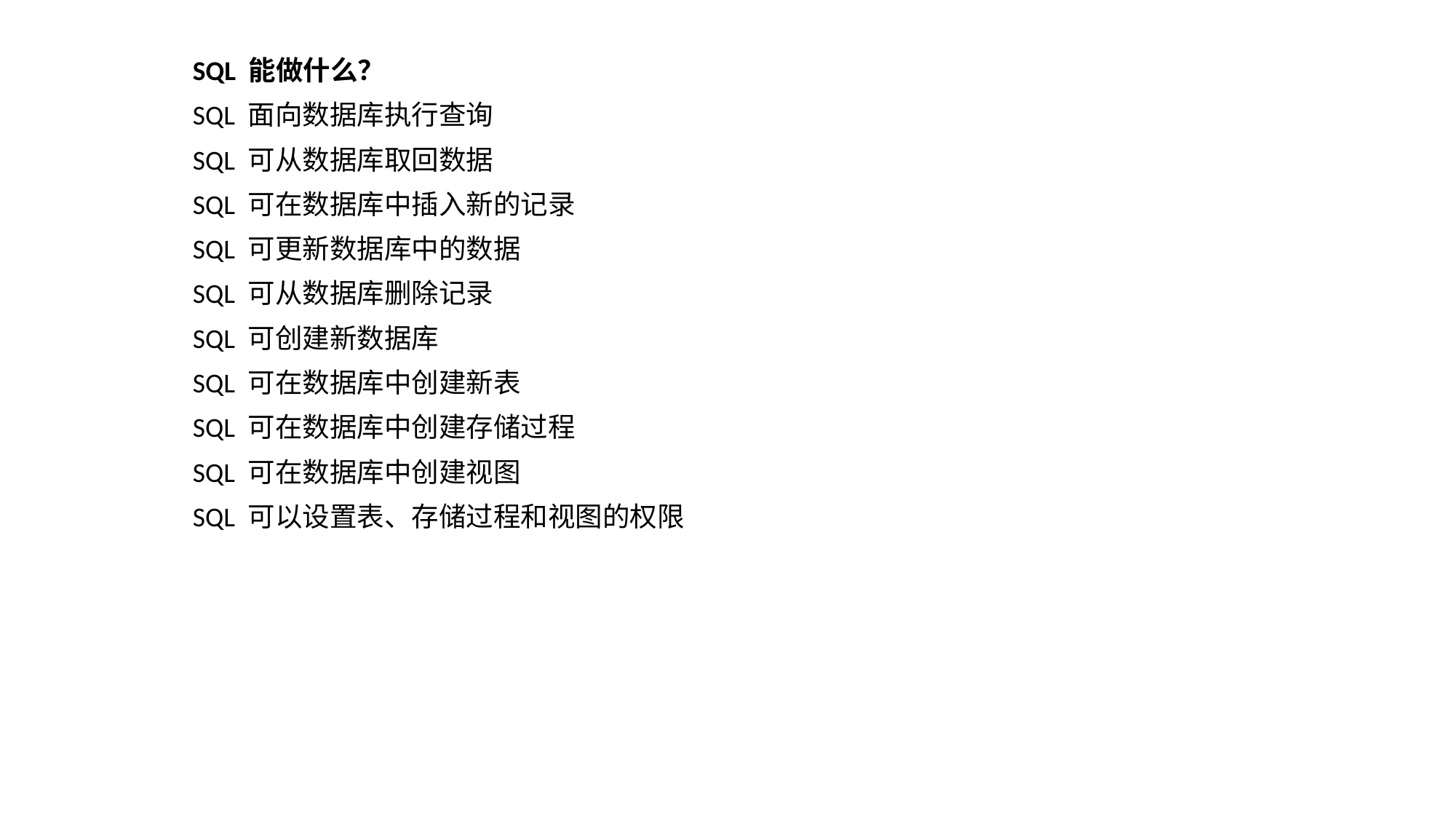

SQL 能做什么？
SQL 面向数据库执行查询
SQL 可从数据库取回数据
SQL 可在数据库中插入新的记录
SQL 可更新数据库中的数据
SQL 可从数据库删除记录
SQL 可创建新数据库
SQL 可在数据库中创建新表
SQL 可在数据库中创建存储过程
SQL 可在数据库中创建视图
SQL 可以设置表、存储过程和视图的权限